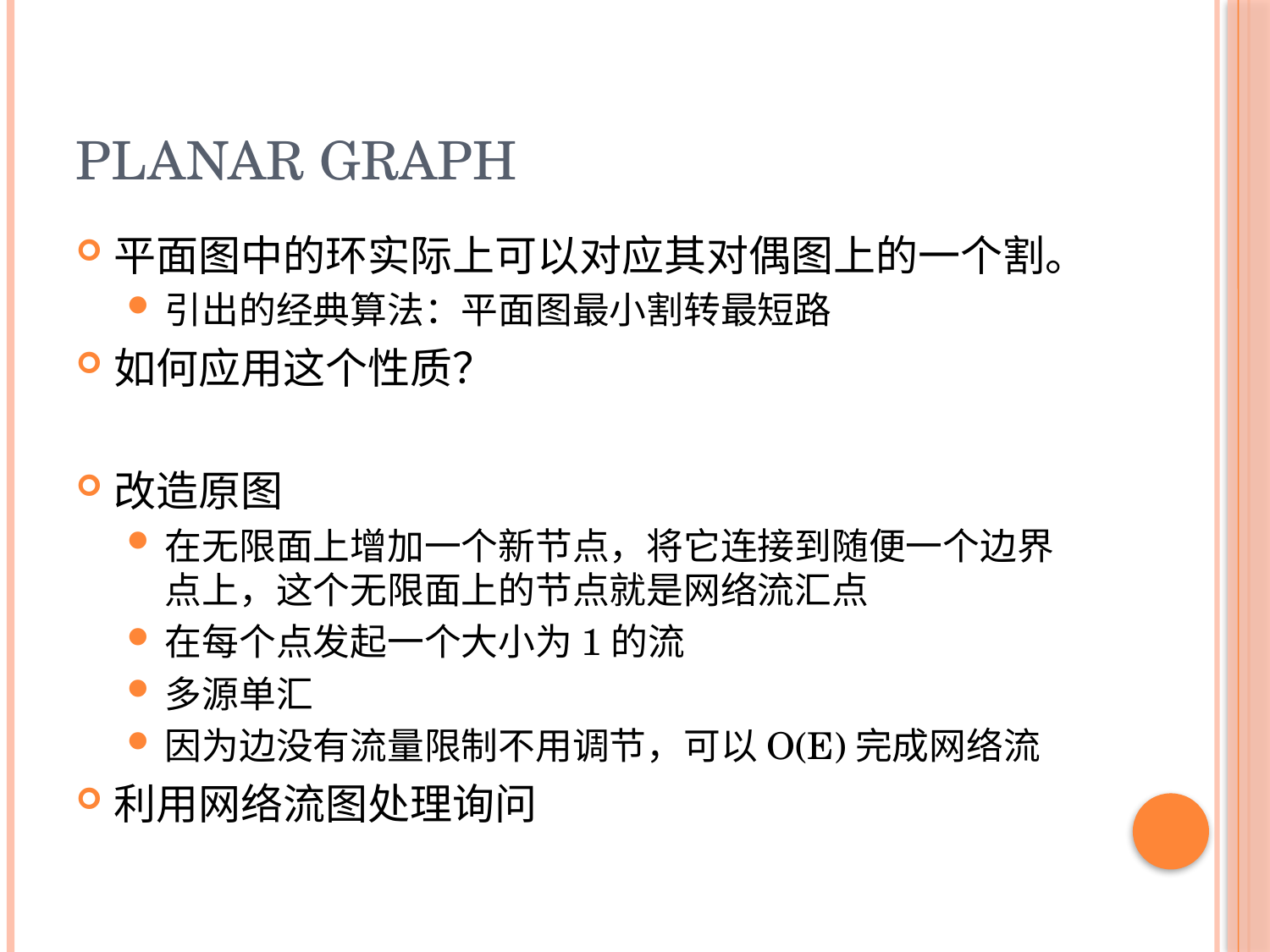

# Planar Graph
平面图中的环实际上可以对应其对偶图上的一个割。
引出的经典算法：平面图最小割转最短路
如何应用这个性质？

改造原图
在无限面上增加一个新节点，将它连接到随便一个边界点上，这个无限面上的节点就是网络流汇点
在每个点发起一个大小为1的流
多源单汇
因为边没有流量限制不用调节，可以O(E)完成网络流
利用网络流图处理询问